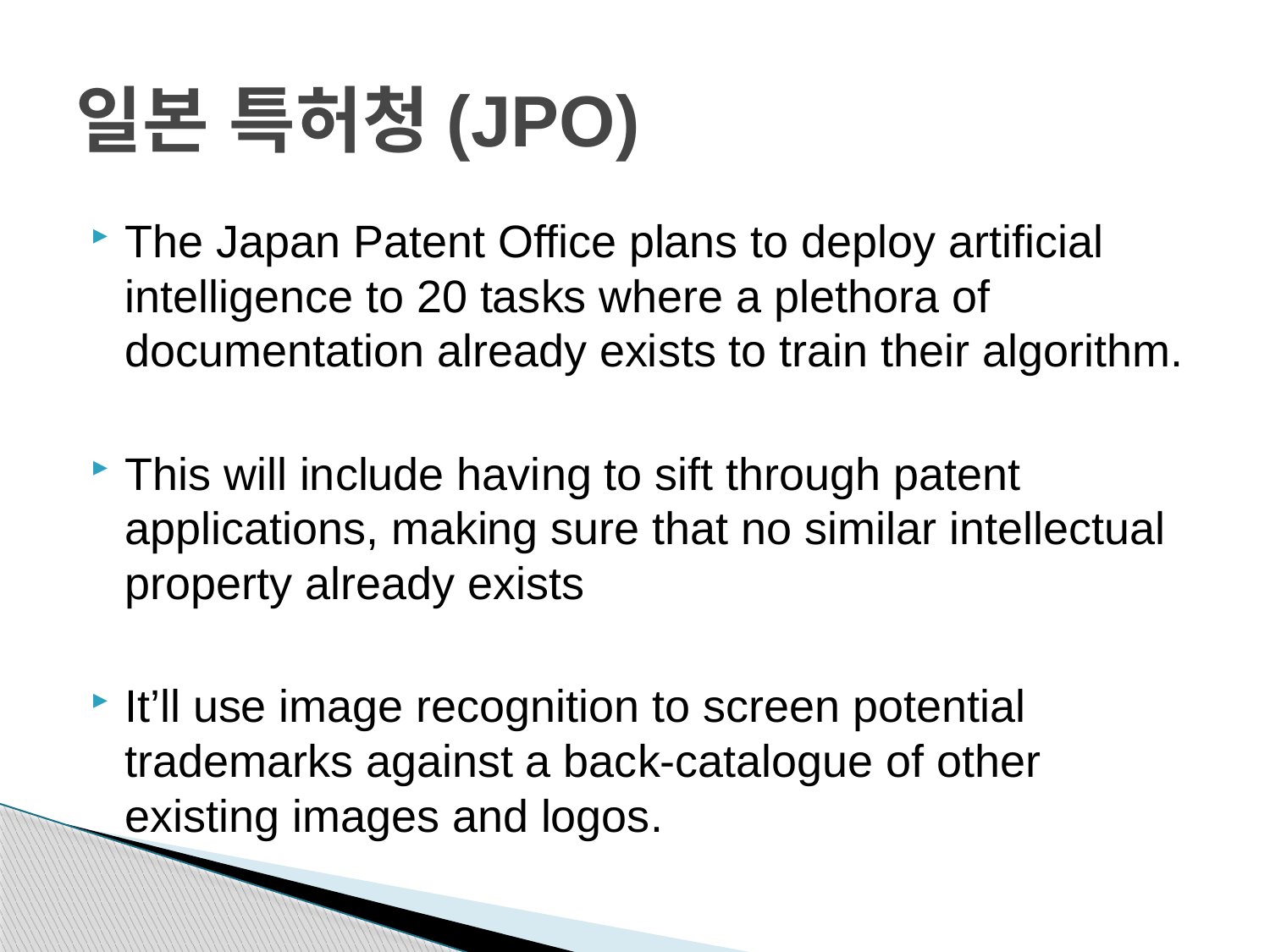

# 일본 특허청(JPO)
The Japan Patent Office plans to deploy artificial intelligence to 20 tasks where a plethora of documentation already exists to train their algorithm.

This will include having to sift through patent applications, making sure that no similar intellectual property already exists

It’ll use image recognition to screen potential trademarks against a back-catalogue of other existing images and logos.